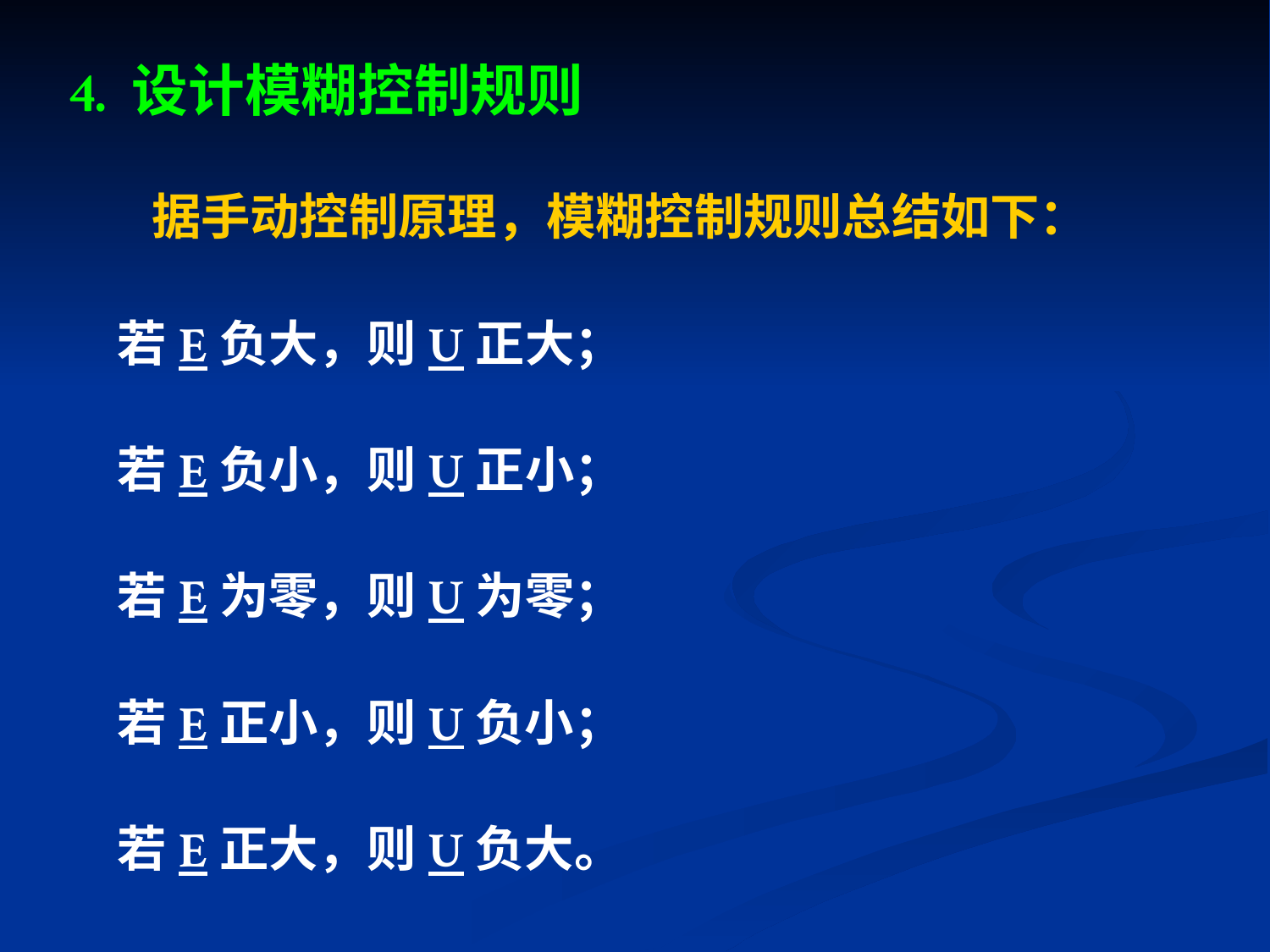

# 4. 设计模糊控制规则
  据手动控制原理，模糊控制规则总结如下：

若E负大，则U正大；

若E负小，则U正小；

若E为零，则U为零；

若E正小，则U负小；

若E正大，则U负大。